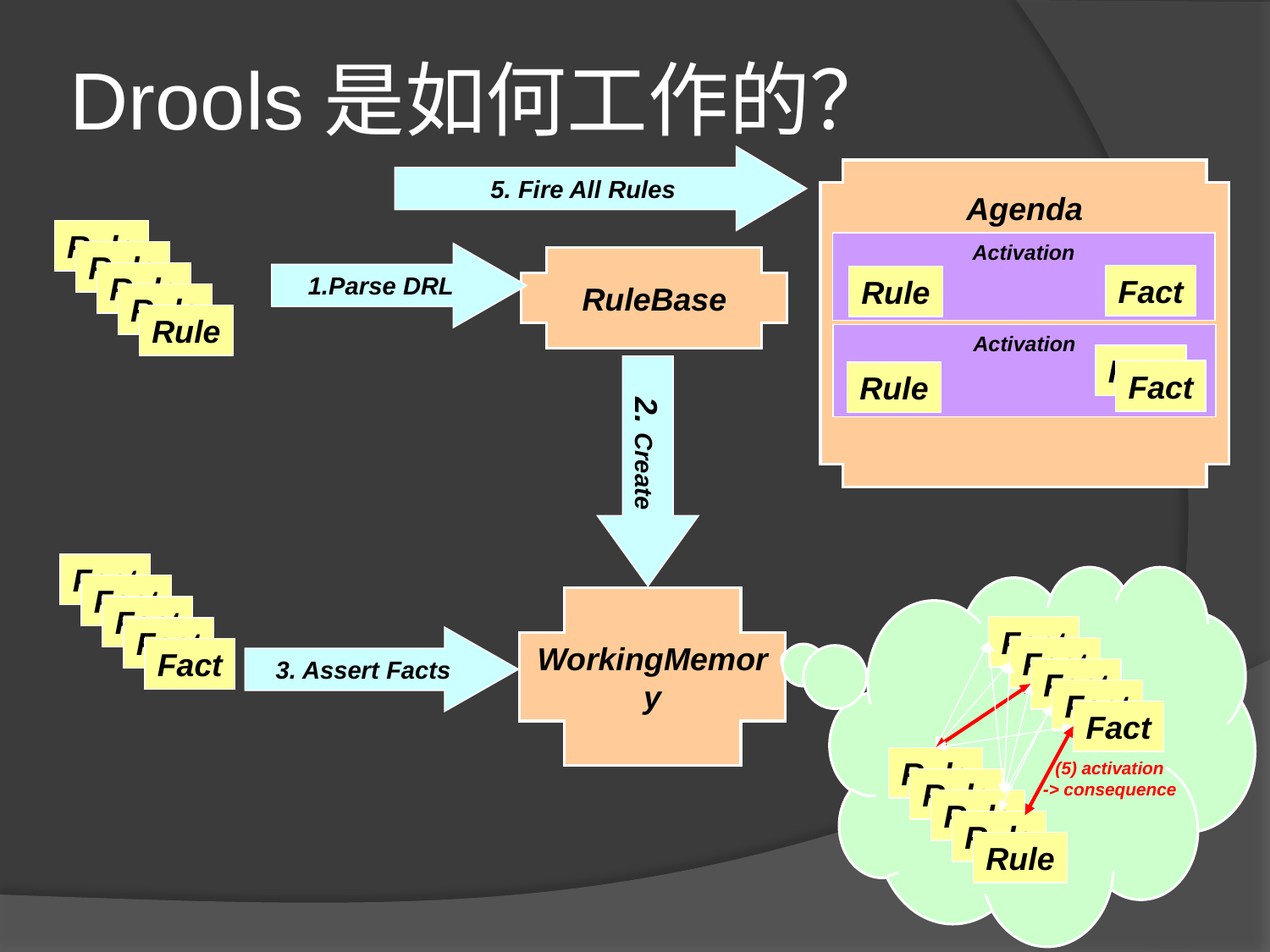

# Drools是如何工作的？
5. Fire All Rules
Agenda
Rule
Activation
Fact
Rule
Rule
1.Parse DRL
RuleBase
Rule
Rule
Rule
Activation
Fact
Fact
Rule
2. Create
Fact

Fact
WorkingMemory
Fact
Fact
Fact
3. Assert Facts
Fact
Fact
Fact
Fact
Fact
Rule
(5) activation
-> consequence
Rule
Rule
Rule
Rule